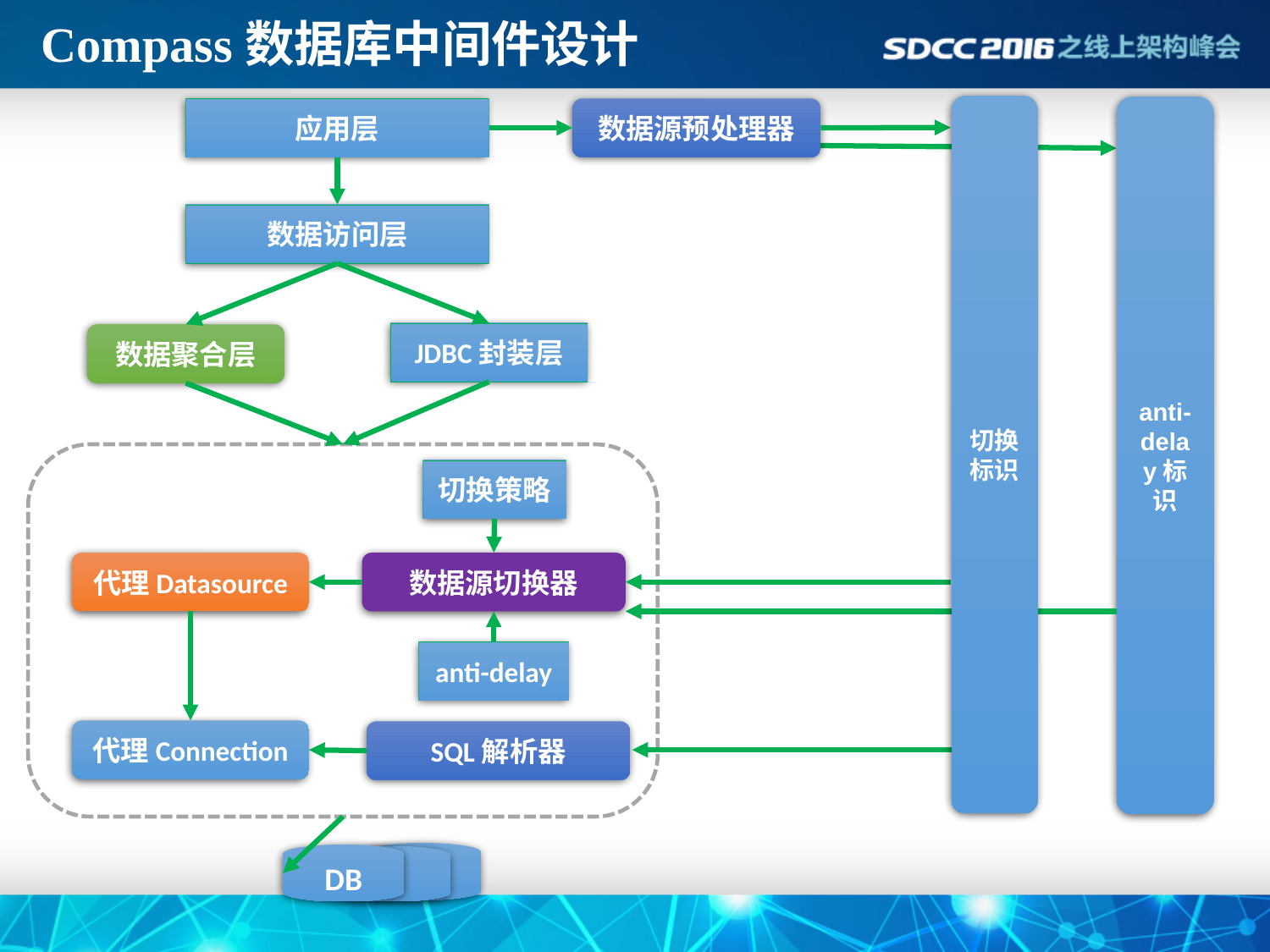

# Compass数据库中间件设计
切换标识
anti-delay标识
应用层
数据源预处理器
数据访问层
JDBC封装层
数据聚合层

切换策略
代理Datasource
数据源切换器
anti-delay
代理Connection
SQL解析器

DB